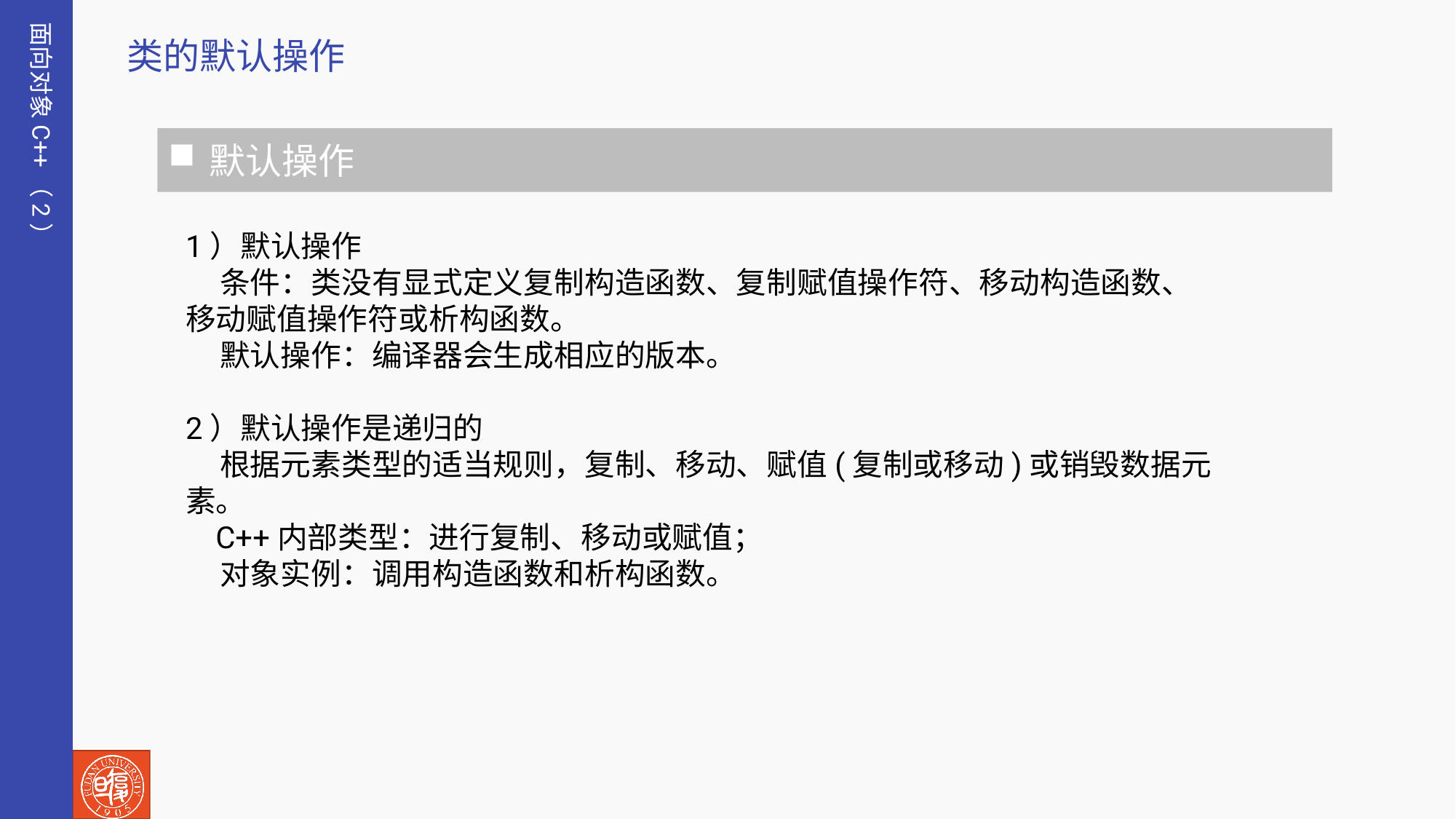

面向对象C++（2）
类的默认操作
默认操作
1）默认操作
    条件：类没有显式定义复制构造函数、复制赋值操作符、移动构造函数、移动赋值操作符或析构函数。
    默认操作：编译器会生成相应的版本。

2）默认操作是递归的
    根据元素类型的适当规则，复制、移动、赋值(复制或移动)或销毁数据元素。
    C++内部类型：进行复制、移动或赋值；
    对象实例：调用构造函数和析构函数。